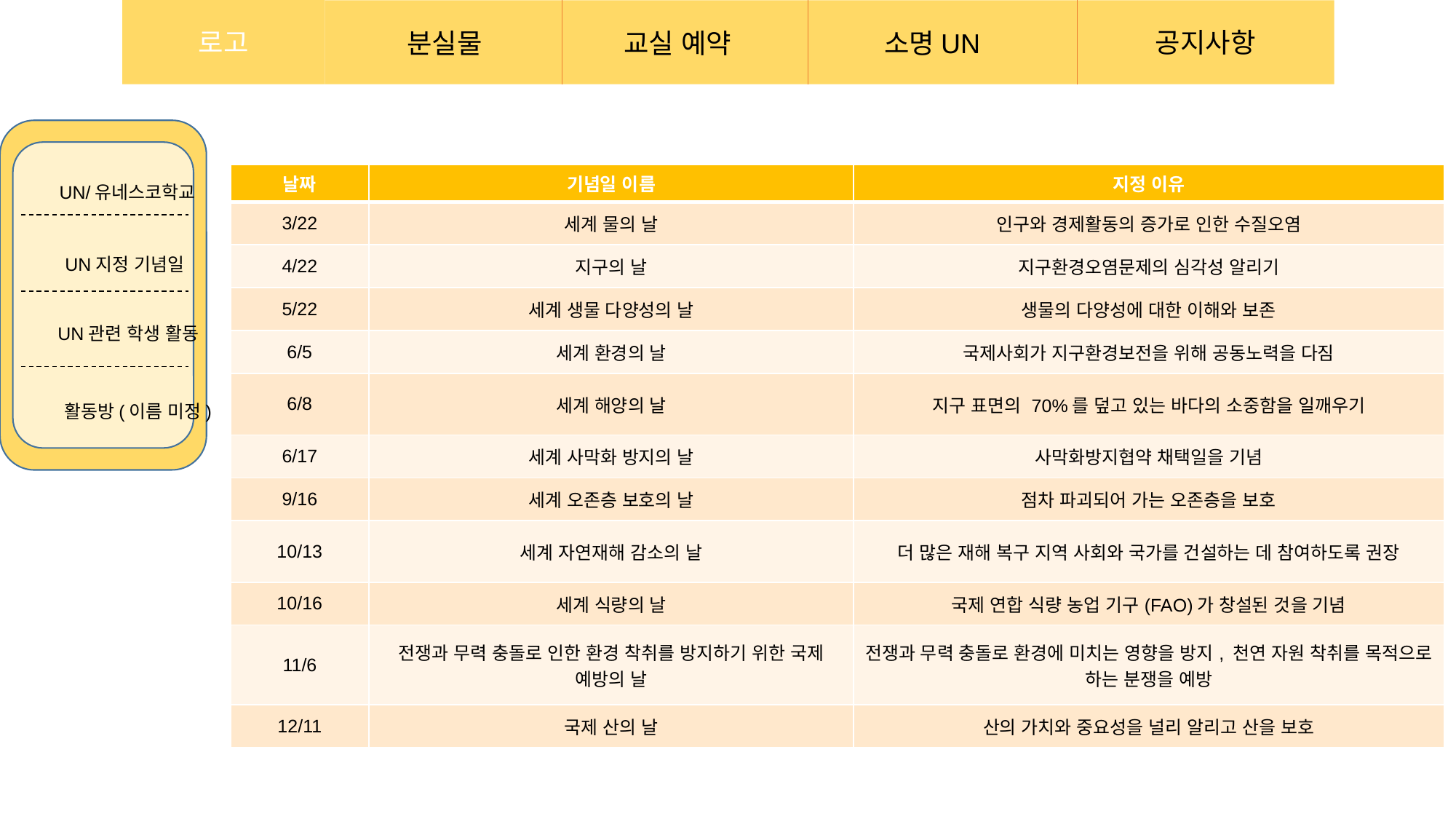

UN/유네스코학교
UN지정 기념일
UN관련 학생 활동
활동방(이름 미정)
| 날짜 | 기념일 이름 | 지정 이유 |
| --- | --- | --- |
| 3/22 | 세계 물의 날 | 인구와 경제활동의 증가로 인한 수질오염 |
| 4/22 | 지구의 날 | 지구환경오염문제의 심각성 알리기 |
| 5/22 | 세계 생물 다양성의 날 | 생물의 다양성에 대한 이해와 보존 |
| 6/5 | 세계 환경의 날 | 국제사회가 지구환경보전을 위해 공동노력을 다짐 |
| 6/8 | 세계 해양의 날 | 지구 표면의 70%를 덮고 있는 바다의 소중함을 일깨우기 |
| 6/17 | 세계 사막화 방지의 날 | 사막화방지협약 채택일을 기념 |
| 9/16 | 세계 오존층 보호의 날 | 점차 파괴되어 가는 오존층을 보호 |
| 10/13 | 세계 자연재해 감소의 날 | 더 많은 재해 복구 지역 사회와 국가를 건설하는 데 참여하도록 권장 |
| 10/16 | 세계 식량의 날 | 국제 연합 식량 농업 기구(FAO)가 창설된 것을 기념 |
| 11/6 | 전쟁과 무력 충돌로 인한 환경 착취를 방지하기 위한 국제 예방의 날 | 전쟁과 무력 충돌로 환경에 미치는 영향을 방지, 천연 자원 착취를 목적으로 하는 분쟁을 예방 |
| 12/11 | 국제 산의 날 | 산의 가치와 중요성을 널리 알리고 산을 보호 |
https://www.mofa.go.kr/www/brd/m_3874/view.do?seq=326477
날짜랑 기념일 이름만 있는 표만 있으면 너무 내용이 없어보이지 않을까
추가로 넣을 만한건 활동인데 활동 없는 날들도 있고 아님 지정이유?
다 만들 수는 없으니까 기념일도 선별을 해야하는데 잘 안 알려져 있는 기념일이나
최근에 더 관심이 갔으면 하는 분야로 고를까